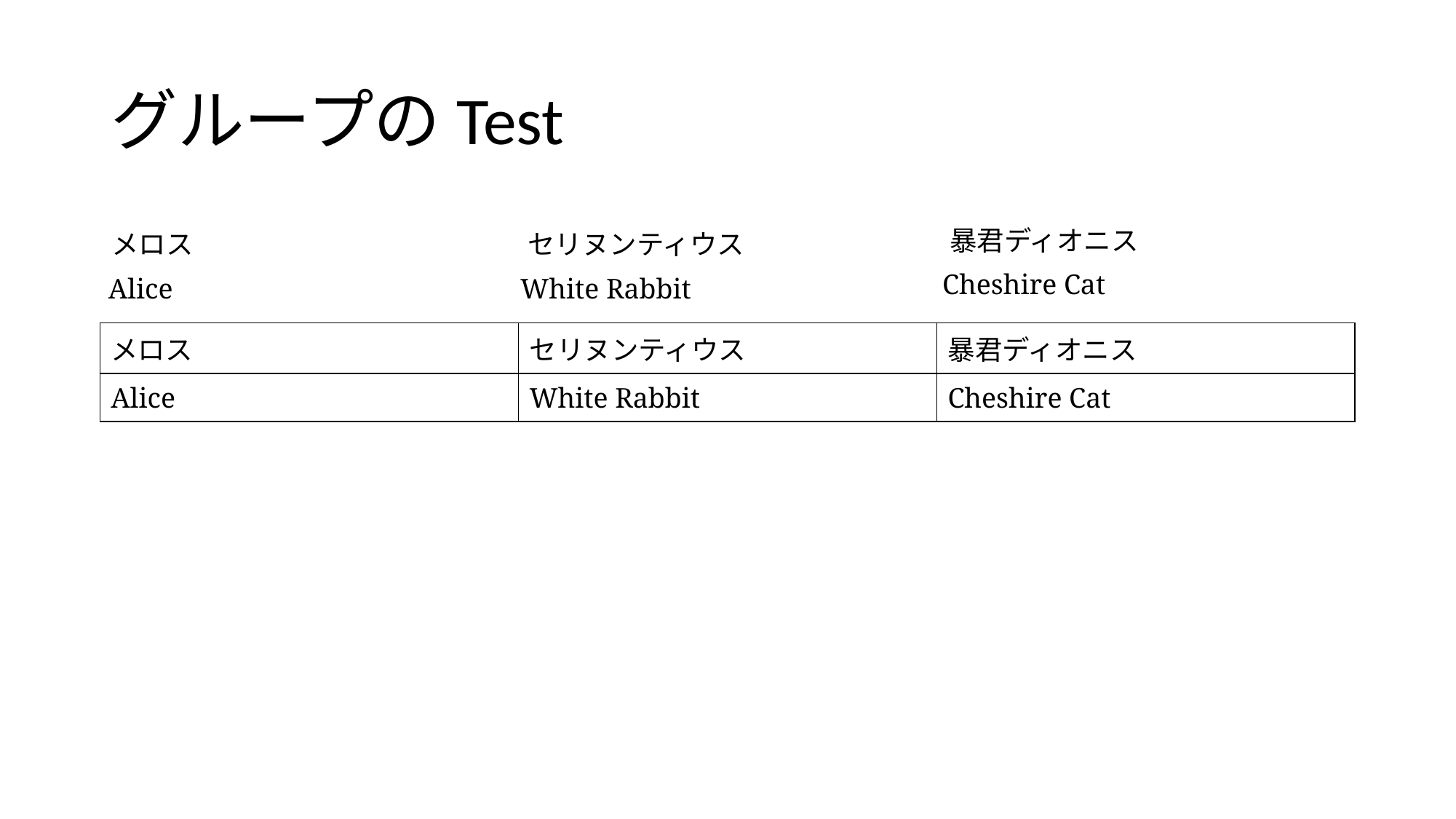

# グループのTest
暴君ディオニス
メロス
セリヌンティウス
Cheshire Cat
Alice
White Rabbit
| メロス | セリヌンティウス | 暴君ディオニス |
| --- | --- | --- |
| Alice | White Rabbit | Cheshire Cat |